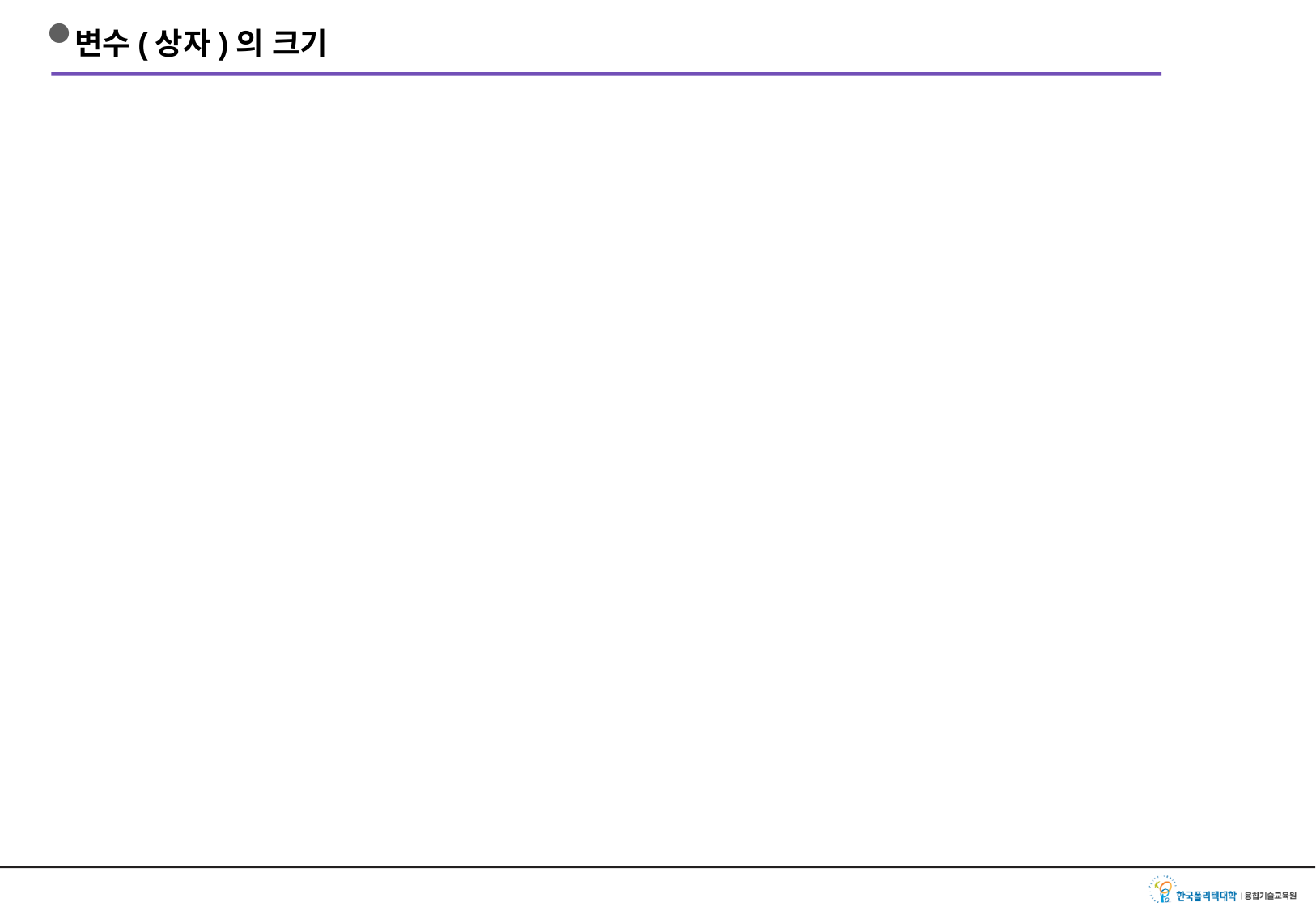

# 변수(상자)의 크기
변수의 타입마다 다른 크기를 사용하기 때문에 메모리 공간을 필요한 만큼 사용 가능

상자의 크기마다 표현 가능한 최대값과 최소값
byte a = 130; (컴파일 에러)

부호비트를 이용한 음수/양수 처리

상자의 크기  + 상자의 처리방식을 Type(타입) 정보로 표현